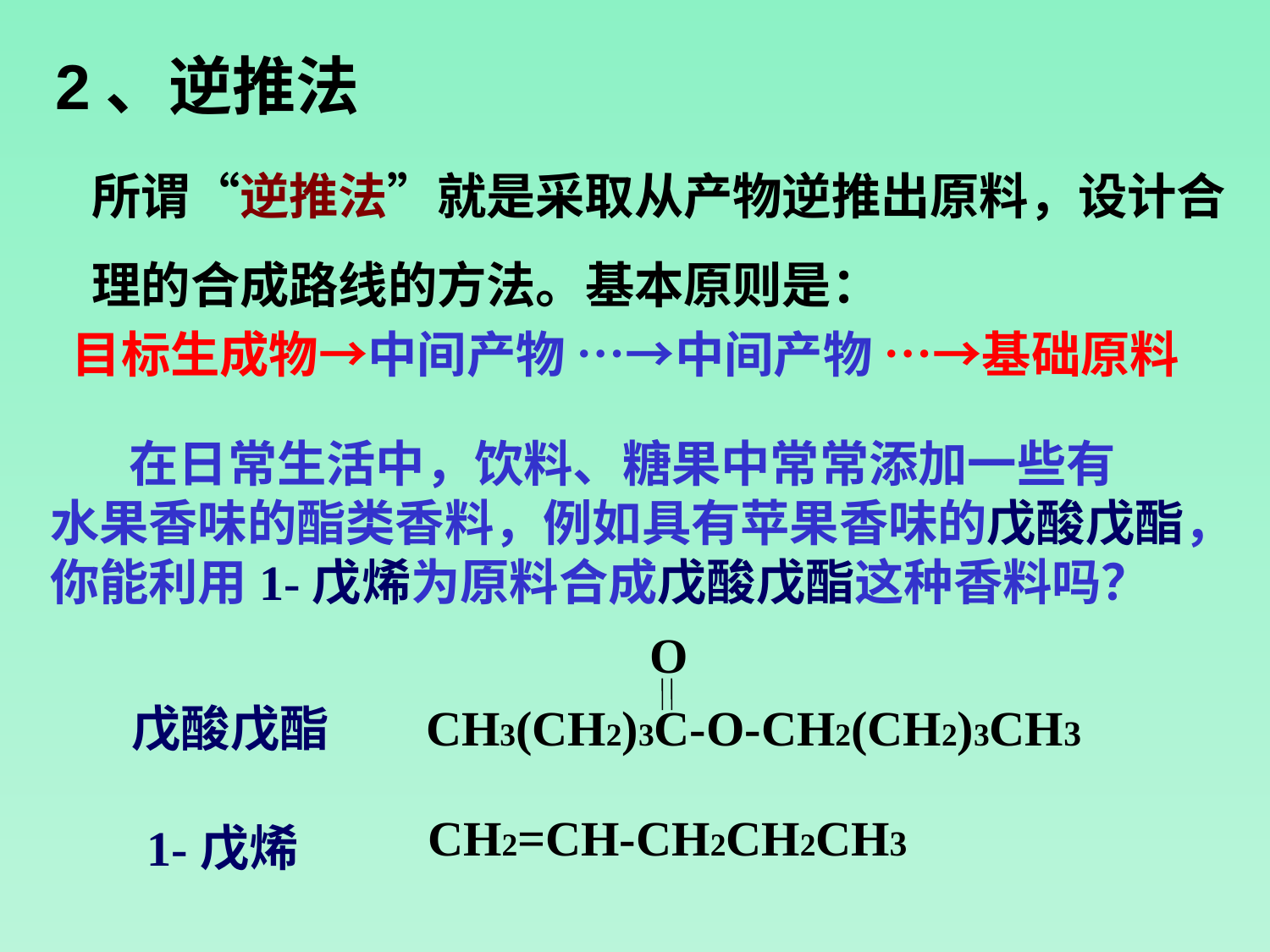

2、逆推法
所谓“逆推法”就是采取从产物逆推出原料，设计合理的合成路线的方法。基本原则是：
目标生成物→中间产物 …→中间产物 …→基础原料
      在日常生活中，饮料、糖果中常常添加一些有
水果香味的酯类香料，例如具有苹果香味的戊酸戊酯，
你能利用1-戊烯为原料合成戊酸戊酯这种香料吗？
O

CH3(CH2)3C-O-CH2(CH2)3CH3
戊酸戊酯
CH2=CH-CH2CH2CH3
1-戊烯